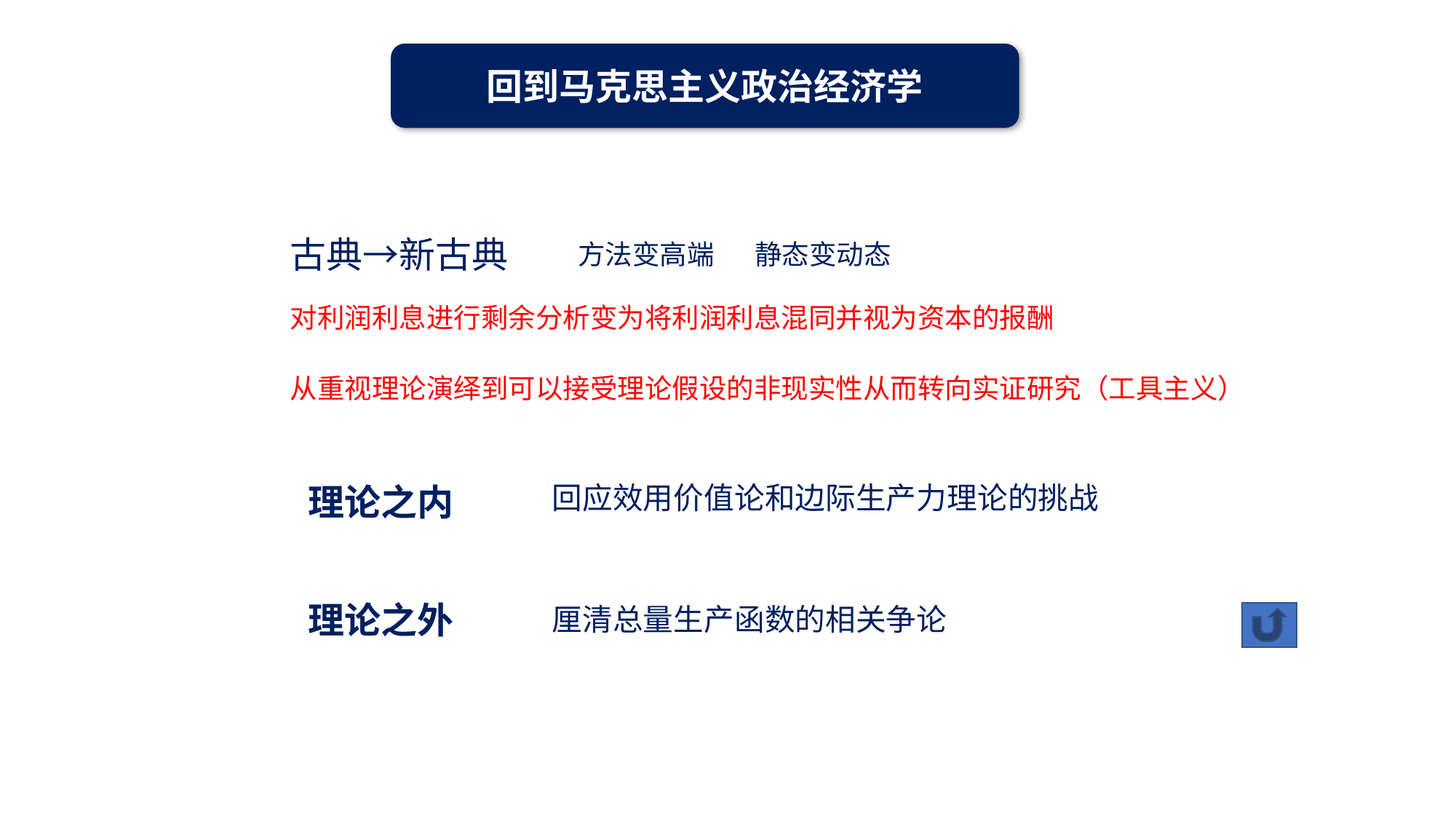

回到马克思主义政治经济学
古典→新古典
方法变高端
静态变动态
对利润利息进行剩余分析变为将利润利息混同并视为资本的报酬
从重视理论演绎到可以接受理论假设的非现实性从而转向实证研究（工具主义）
理论之内
回应效用价值论和边际生产力理论的挑战
理论之外
厘清总量生产函数的相关争论